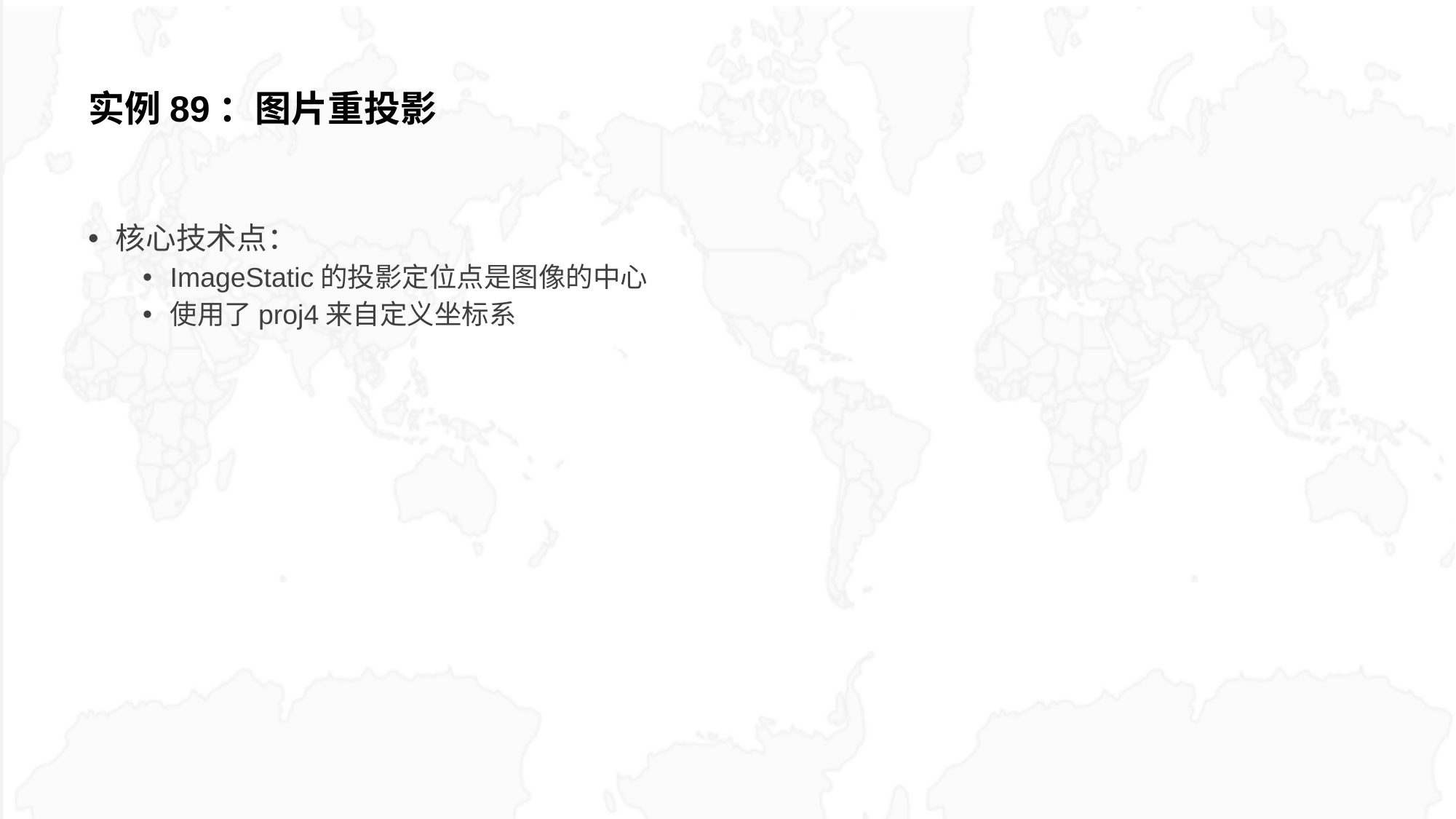

# 实例89：图片重投影
核心技术点：
ImageStatic的投影定位点是图像的中心
使用了proj4来自定义坐标系